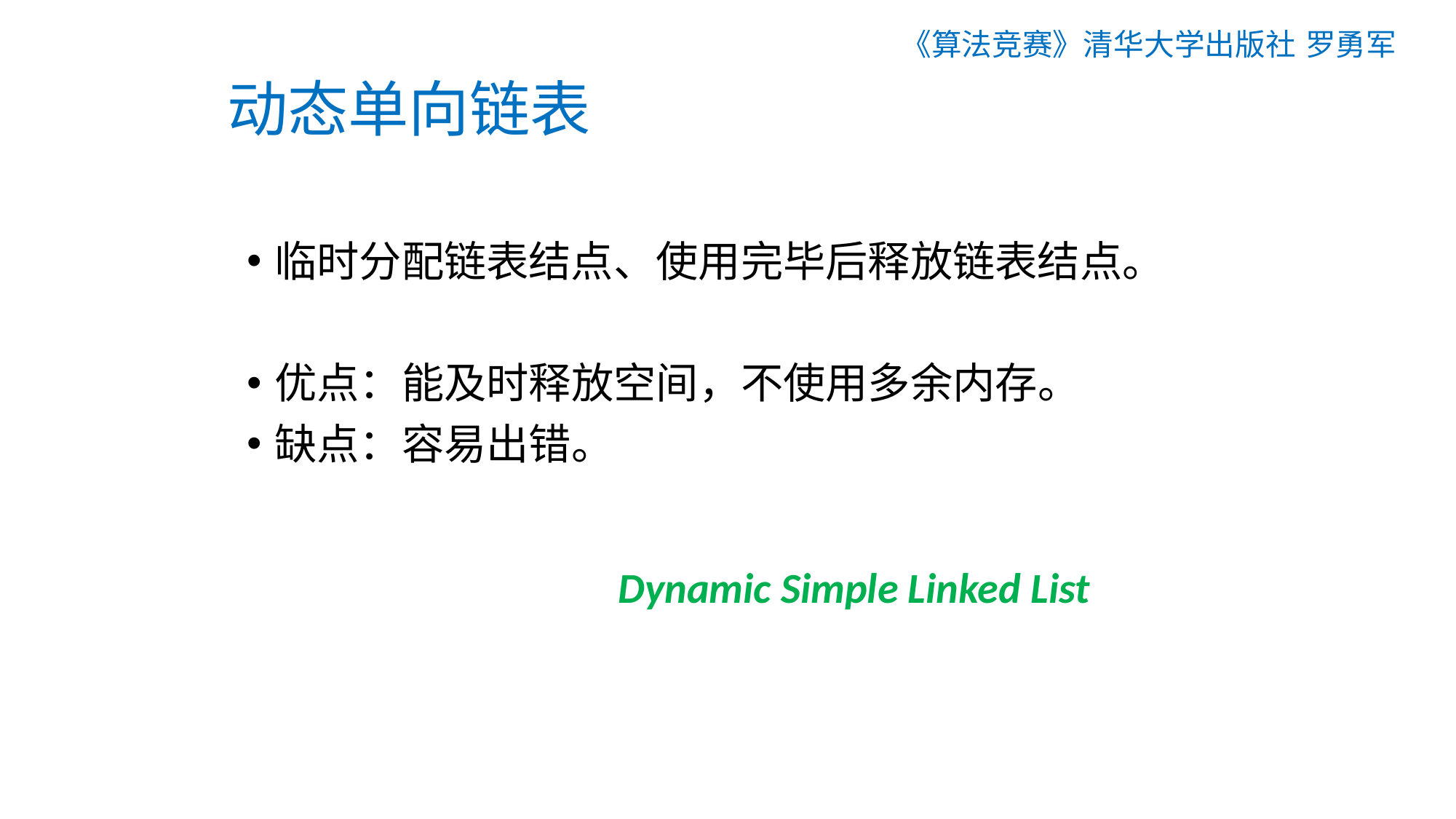

《算法竞赛》清华大学出版社 罗勇军
# 动态单向链表
临时分配链表结点、使用完毕后释放链表结点。

优点：能及时释放空间，不使用多余内存。
缺点：容易出错。
Dynamic Simple Linked List